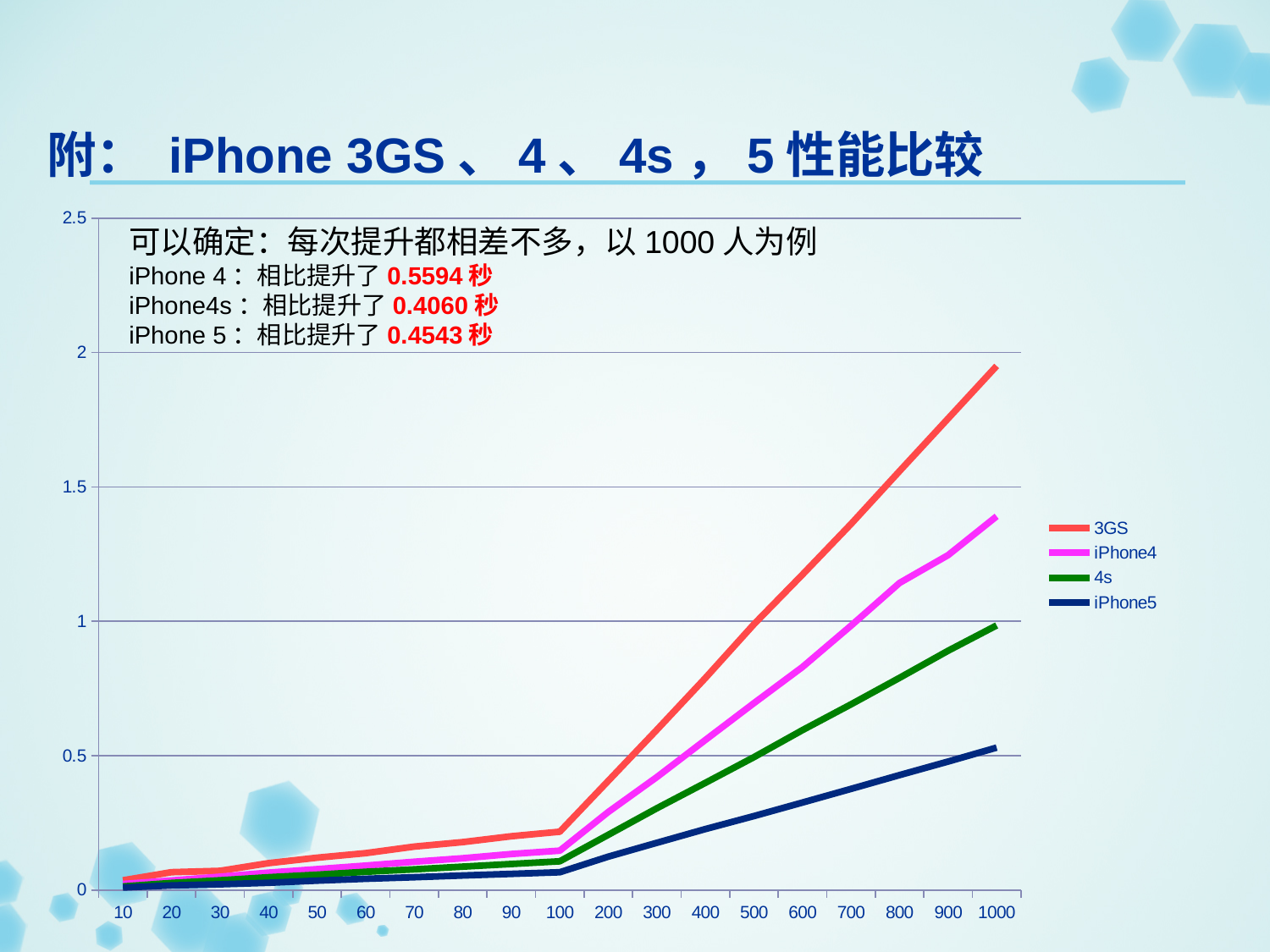

附： iPhone 3GS、4、4s，5性能比较

### Chart

| Category |  |  |  |  |
|---|---|---|---|---|
| 10.0 | 0.0366 | 0.0228 | 0.0136 | 0.0095 |
| 20.0 | 0.0667 | 0.0357 | 0.0267 | 0.0173 |
| 30.0 | 0.0717 | 0.0499 | 0.0365 | 0.0216 |
| 40.0 | 0.1003 | 0.0649 | 0.0479 | 0.0273 |
| 50.0 | 0.1206 | 0.0779 | 0.0574 | 0.0353 |
| 60.0 | 0.1375 | 0.0911 | 0.0682 | 0.0421 |
| 70.0 | 0.1619 | 0.1055 | 0.0773 | 0.0478 |
| 80.0 | 0.1786 | 0.1185 | 0.0873 | 0.0543 |
| 90.0 | 0.2003 | 0.1344 | 0.0972 | 0.0603 |
| 100.0 | 0.2172 | 0.1468 | 0.1072 | 0.0664 |
| 200.0 | 0.4065 | 0.2906 | 0.2057 | 0.1244 |
| 300.0 | 0.5963 | 0.4204 | 0.3045 | 0.1759 |
| 400.0 | 0.7891 | 0.5586 | 0.3991 | 0.2271 |
| 500.0 | 0.9891 | 0.6956 | 0.4945 | 0.2755 |
| 600.0 | 1.1738 | 0.8299 | 0.5951 | 0.3257 |
| 700.0 | 1.3621 | 0.9837 | 0.6911 | 0.3766 |
| 800.0 | 1.5589 | 1.1427 | 0.7896 | 0.4279 |
| 900.0 | 1.7545 | 1.2461 | 0.8903 | 0.4782 |
| 1000.0 | 1.9501 | 1.3907 | 0.9847 | 0.5301 |
可以确定：每次提升都相差不多，以1000人为例
iPhone 4：相比提升了0.5594秒
iPhone4s：相比提升了0.4060秒
iPhone 5：相比提升了0.4543秒